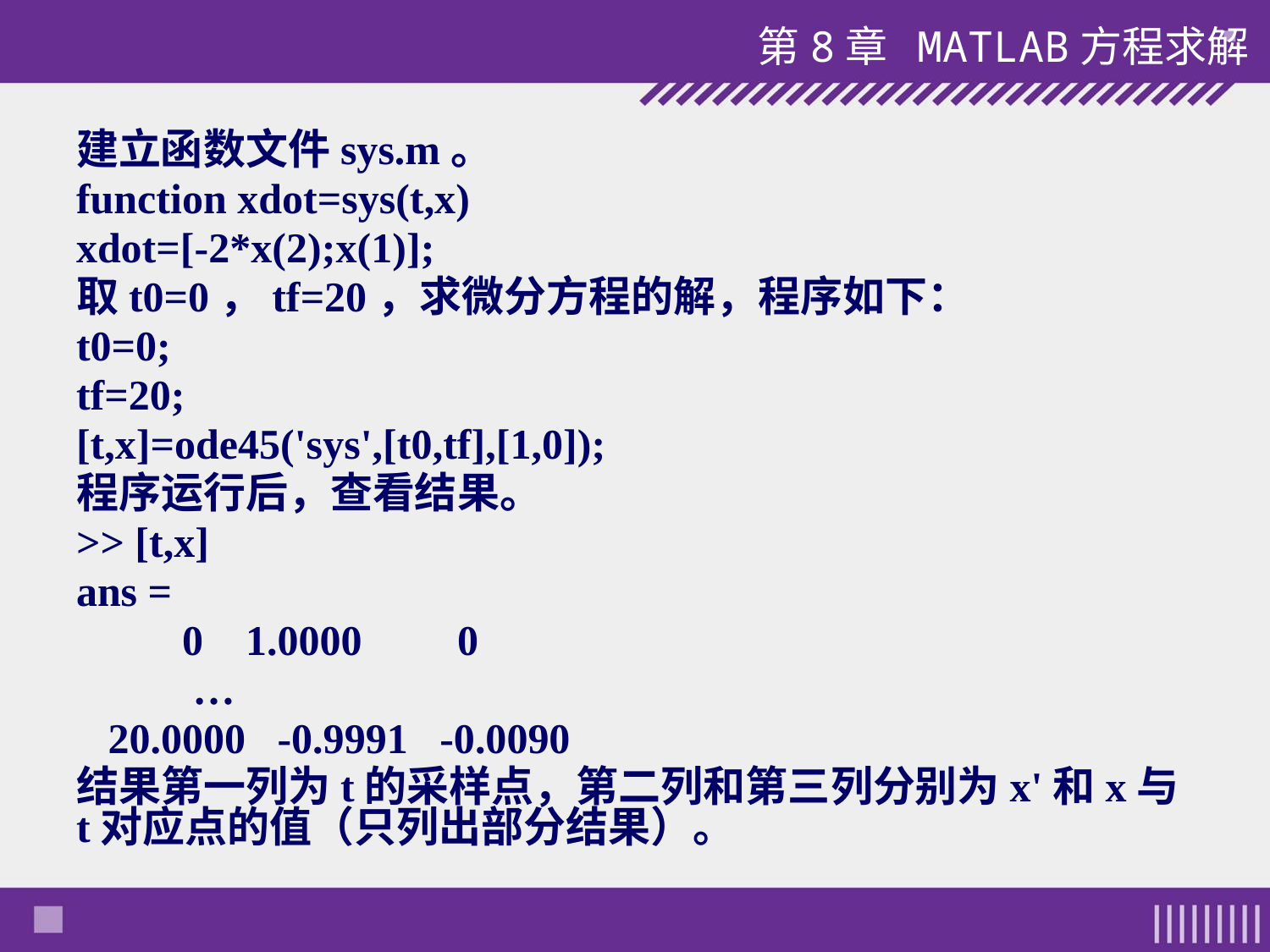

第8章  MATLAB方程求解
建立函数文件sys.m。
function xdot=sys(t,x)
xdot=[-2*x(2);x(1)];
取t0=0，tf=20，求微分方程的解，程序如下：
t0=0;
tf=20;
[t,x]=ode45('sys',[t0,tf],[1,0]);
程序运行后，查看结果。
>> [t,x]
ans =
          0    1.0000         0
           …
   20.0000   -0.9991   -0.0090
结果第一列为t的采样点，第二列和第三列分别为x'和x与t对应点的值（只列出部分结果）。